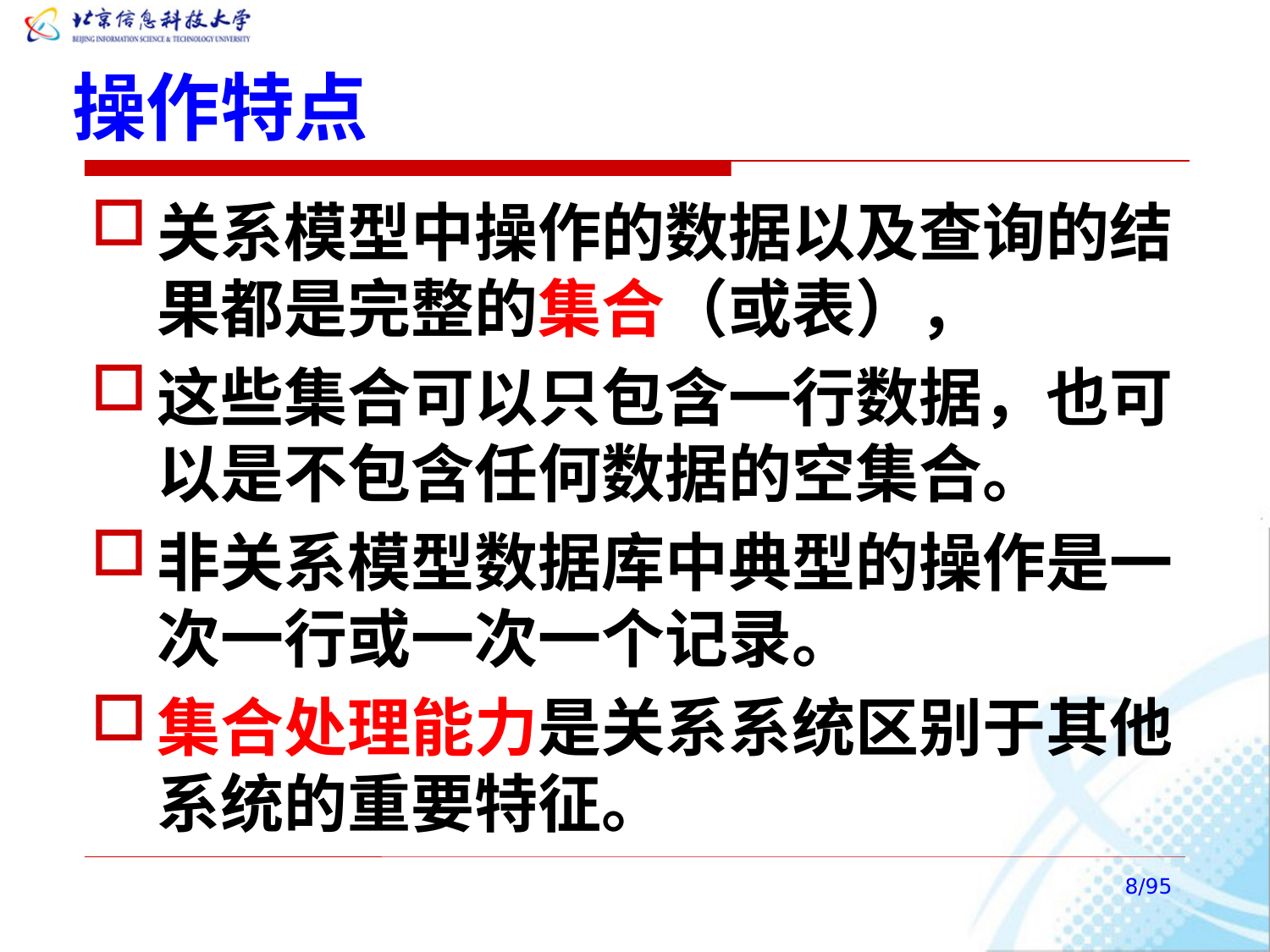

# 操作特点
关系模型中操作的数据以及查询的结果都是完整的集合（或表），
这些集合可以只包含一行数据，也可以是不包含任何数据的空集合。
非关系模型数据库中典型的操作是一次一行或一次一个记录。
集合处理能力是关系系统区别于其他系统的重要特征。

8/95